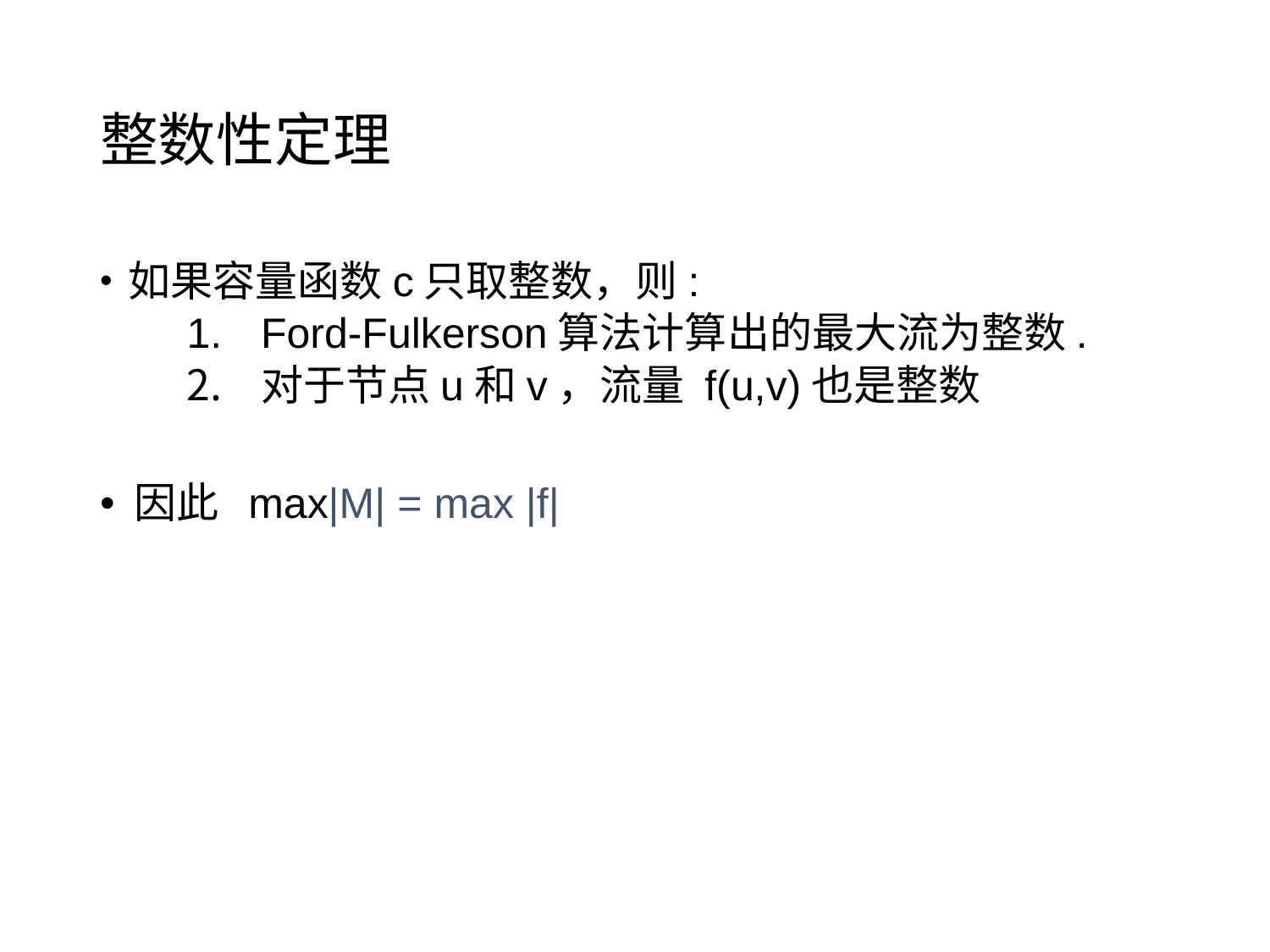

# 整数性定理
 如果容量函数c只取整数，则:
Ford-Fulkerson算法计算出的最大流为整数.
对于节点u和v，流量 f(u,v)也是整数

 因此  max|M| = max |f|